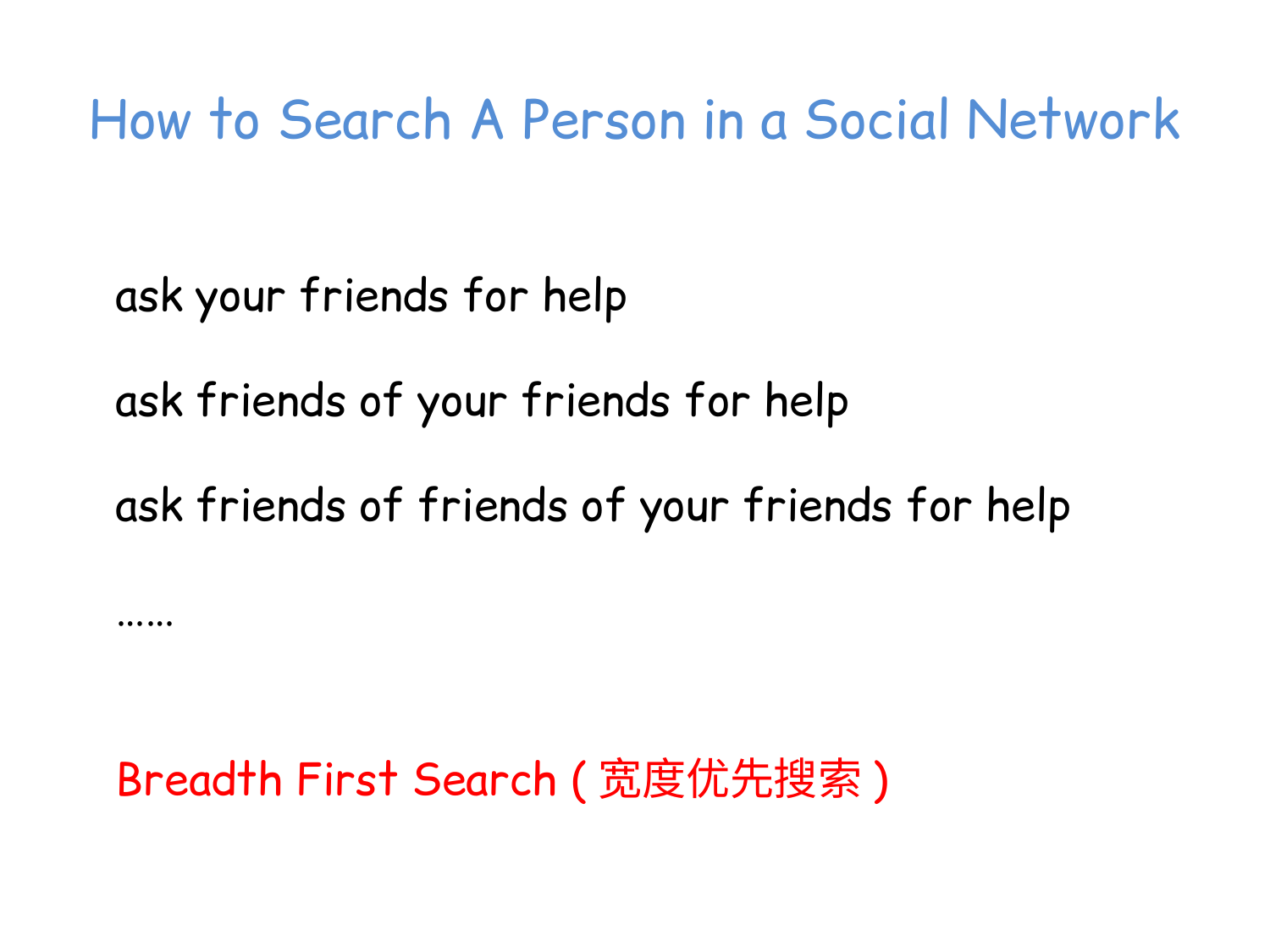

# How to Search A Person in a Social Network
ask your friends for help
ask friends of your friends for help
ask friends of friends of your friends for help
……
Breadth First Search (宽度优先搜索)